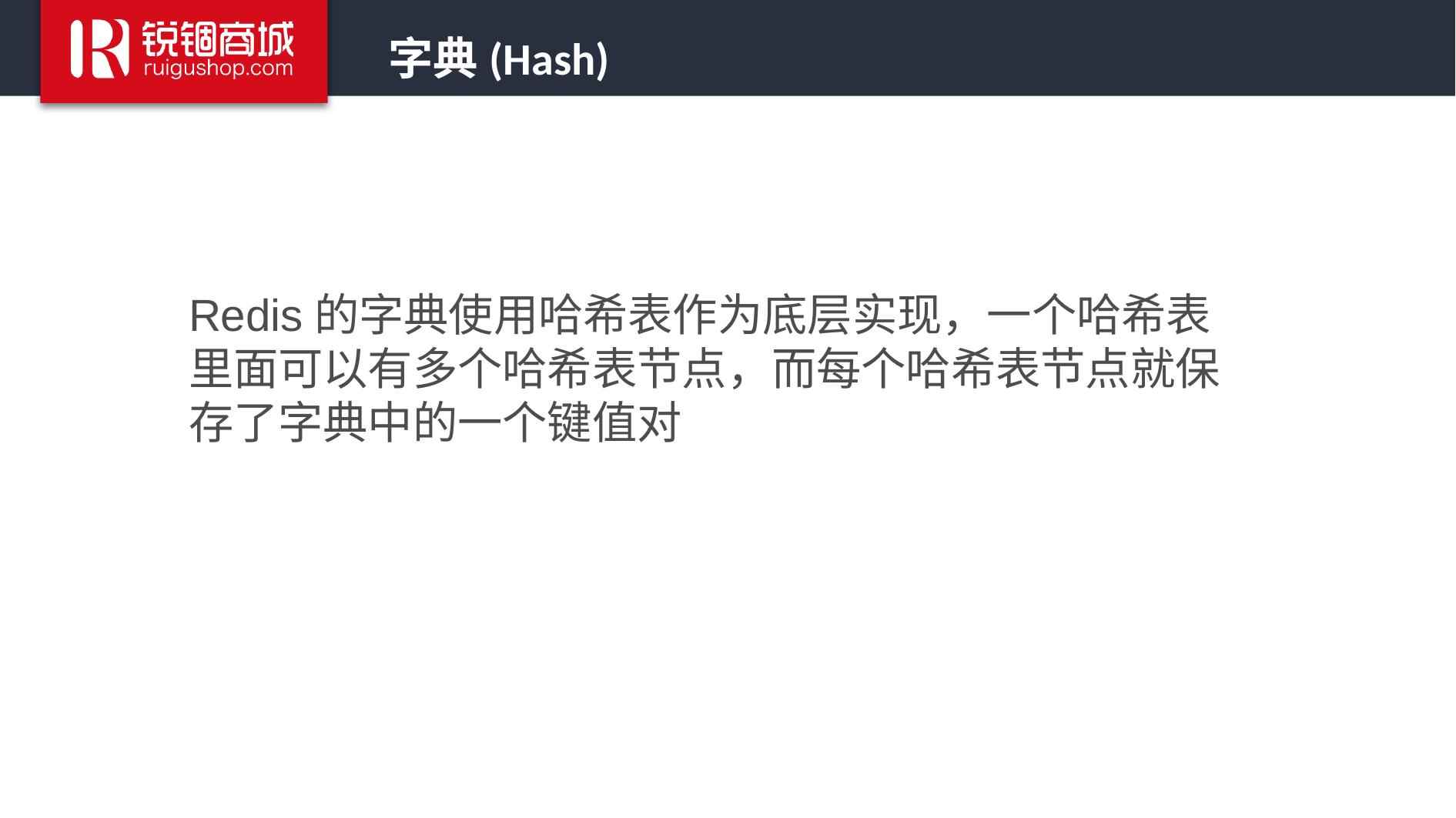

字典(Hash)
Redis的字典使用哈希表作为底层实现，一个哈希表里面可以有多个哈希表节点，而每个哈希表节点就保存了字典中的一个键值对